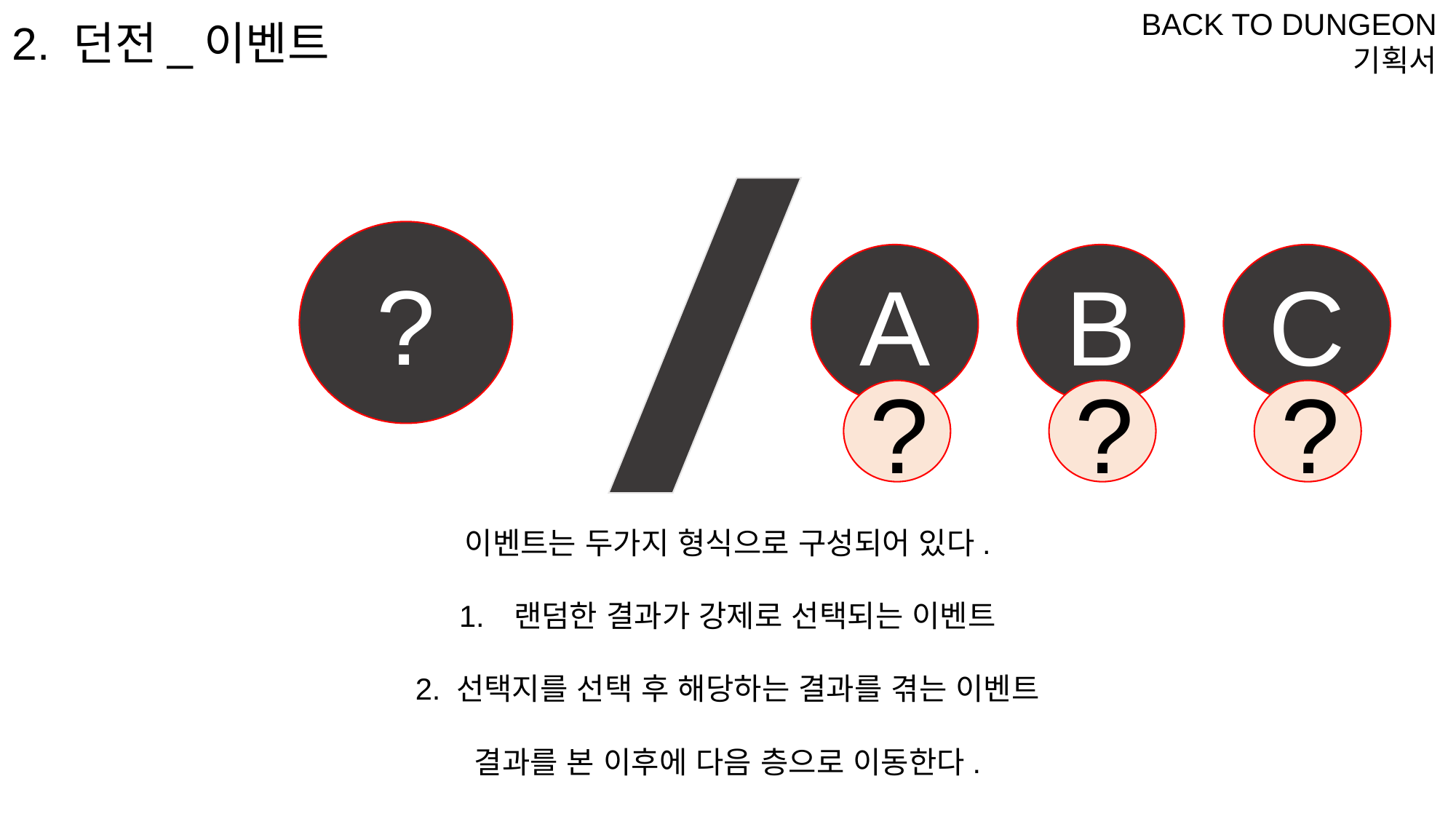

BACK TO DUNGEON
기획서
2. 던전_이벤트

?
A
B
C
?
?
?
이벤트는 두가지 형식으로 구성되어 있다.

랜덤한 결과가 강제로 선택되는 이벤트

2. 선택지를 선택 후 해당하는 결과를 겪는 이벤트

결과를 본 이후에 다음 층으로 이동한다.